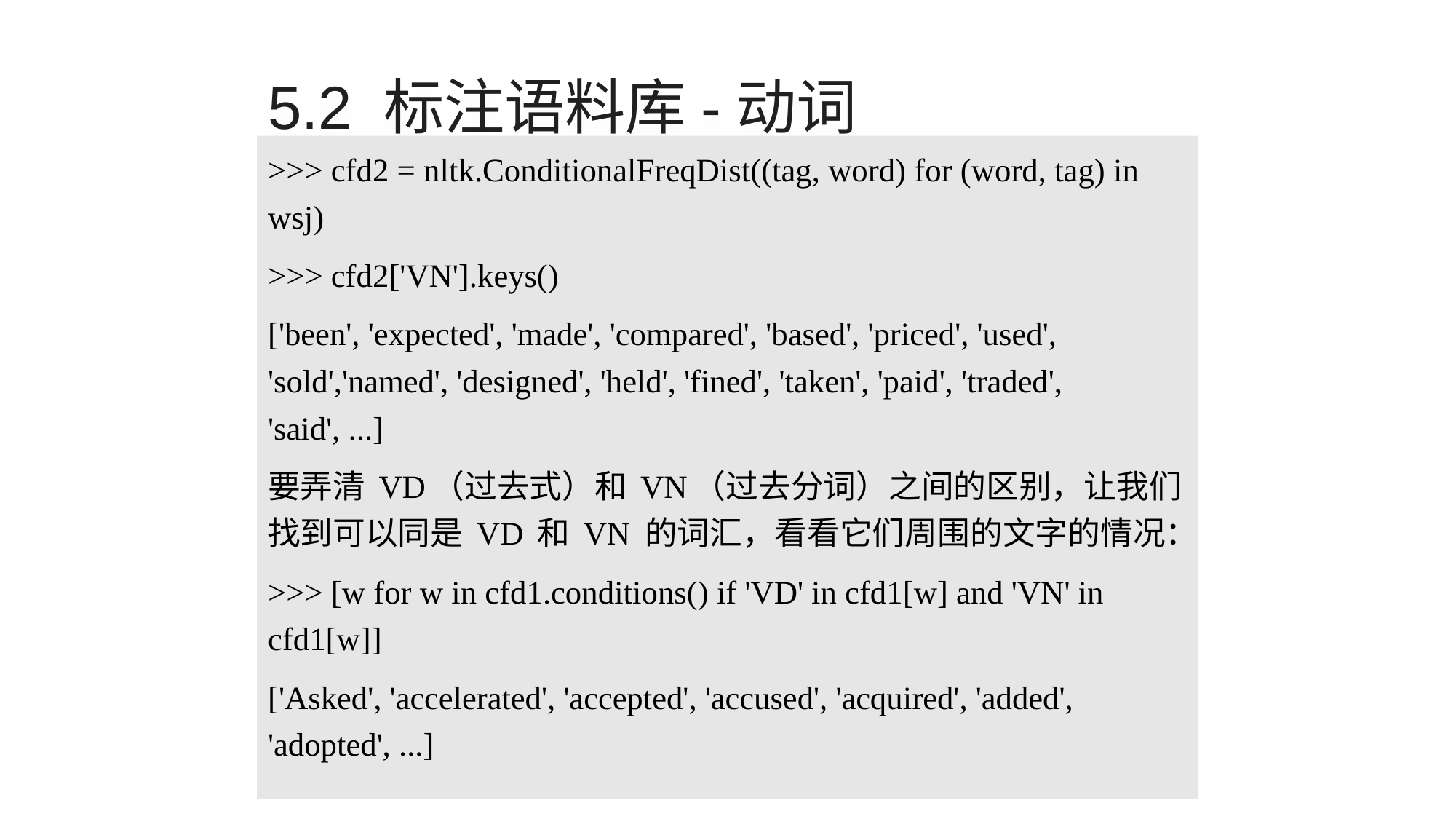

# 5.2 标注语料库-动词
>>> cfd2 = nltk.ConditionalFreqDist((tag, word) for (word, tag) in wsj)
>>> cfd2['VN'].keys()
['been', 'expected', 'made', 'compared', 'based', 'priced', 'used', 'sold','named', 'designed', 'held', 'fined', 'taken', 'paid', 'traded', 'said', ...]
要弄清 VD（过去式）和 VN（过去分词）之间的区别，让我们找到可以同是 VD 和 VN 的词汇，看看它们周围的文字的情况：
>>> [w for w in cfd1.conditions() if 'VD' in cfd1[w] and 'VN' in cfd1[w]]
['Asked', 'accelerated', 'accepted', 'accused', 'acquired', 'added', 'adopted', ...]